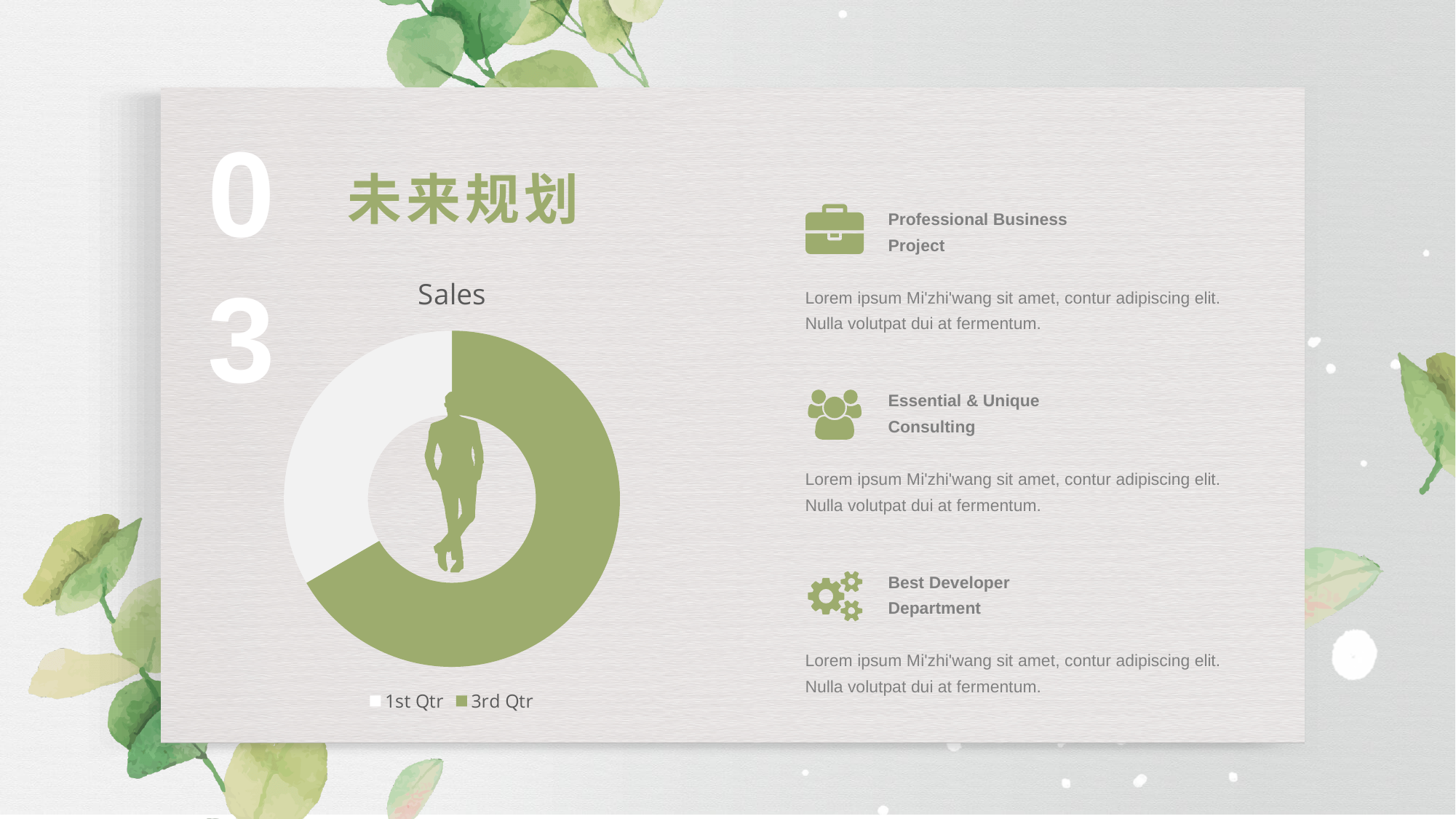

03
未来规划
Professional Business
Project

### Chart:

| Category | Sales |
|---|---|
| 1st Qtr | None |
| 2nd Qtr | None |
| 3rd Qtr | 4.4 |
| 4th Qtr | 2.2 |
Lorem ipsum Mi'zhi'wang sit amet, contur adipiscing elit. Nulla volutpat dui at fermentum.
Essential & Unique
Consulting

Lorem ipsum Mi'zhi'wang sit amet, contur adipiscing elit. Nulla volutpat dui at fermentum.
Best Developer
Department

Lorem ipsum Mi'zhi'wang sit amet, contur adipiscing elit. Nulla volutpat dui at fermentum.